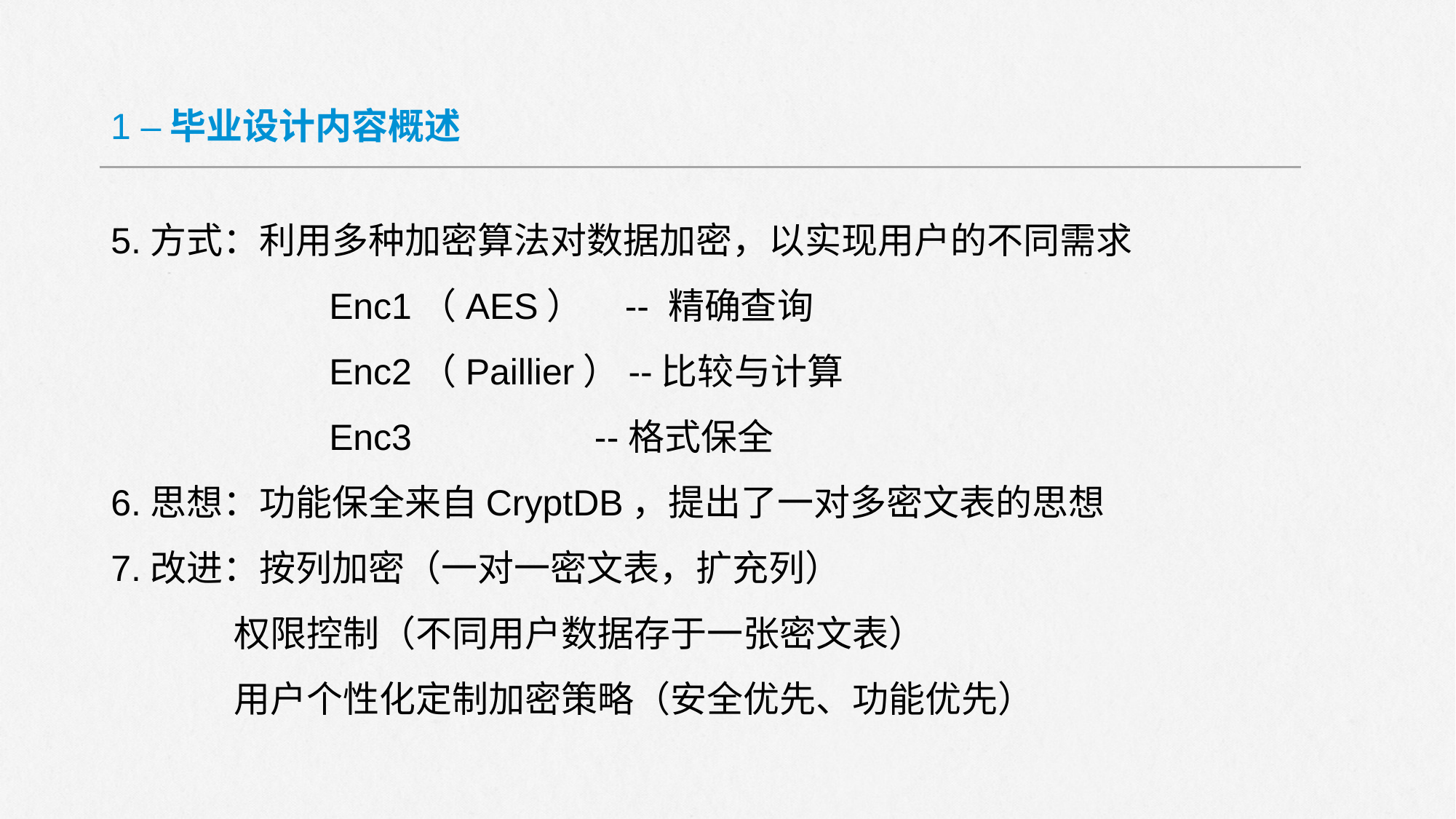

1 –毕业设计内容概述
5.方式：利用多种加密算法对数据加密，以实现用户的不同需求
		Enc1（AES）    -- 精确查询
		Enc2（Paillier）--比较与计算
		Enc3                  --格式保全
6.思想：功能保全来自CryptDB，提出了一对多密文表的思想
7.改进：按列加密（一对一密文表，扩充列）
              权限控制（不同用户数据存于一张密文表）
              用户个性化定制加密策略（安全优先、功能优先）